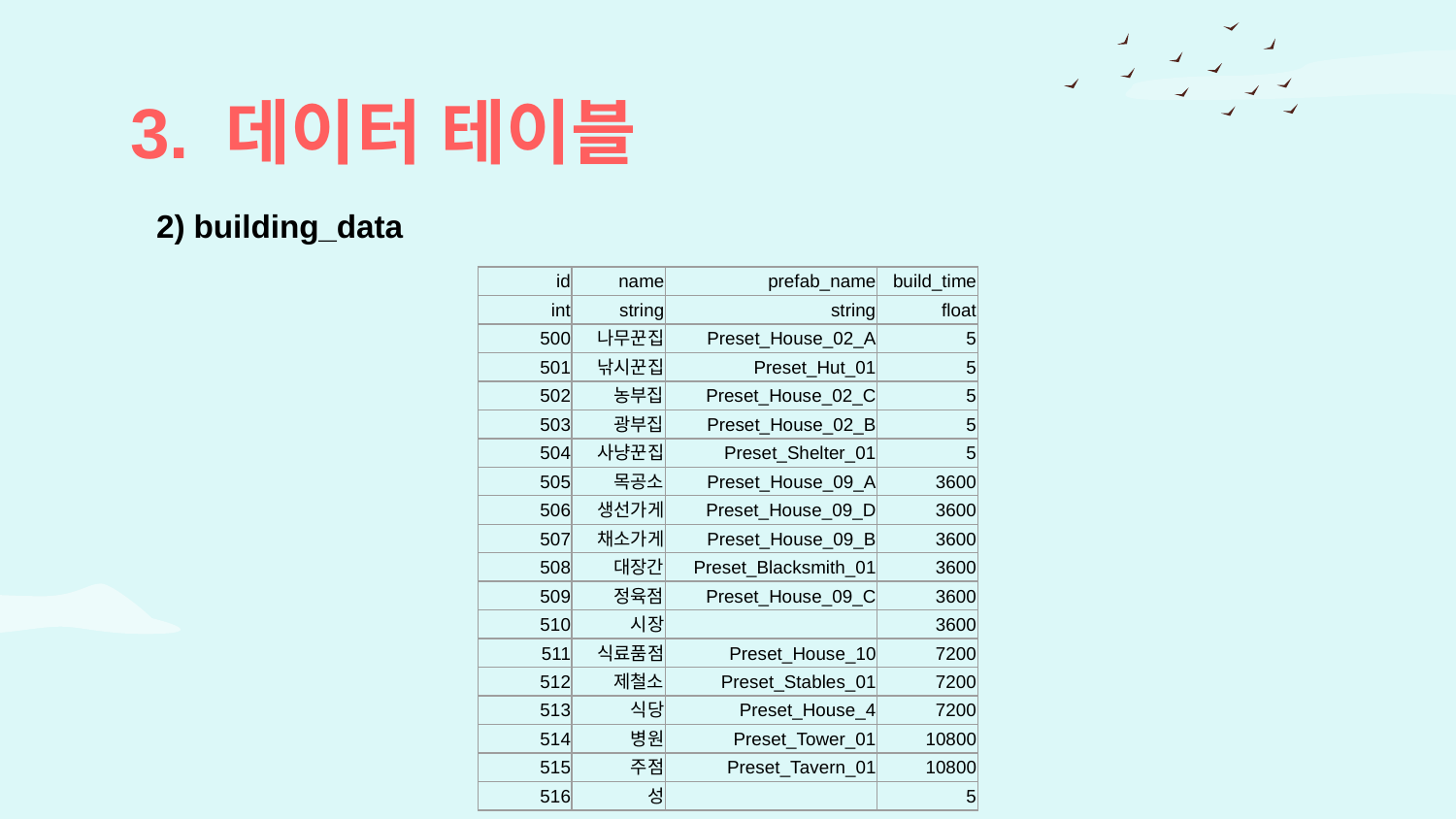

# 3. 데이터 테이블
2) building_data
| id | name | prefab\_name | build\_time |
| --- | --- | --- | --- |
| int | string | string | float |
| 500 | 나무꾼집 | Preset\_House\_02\_A | 5 |
| 501 | 낚시꾼집 | Preset\_Hut\_01 | 5 |
| 502 | 농부집 | Preset\_House\_02\_C | 5 |
| 503 | 광부집 | Preset\_House\_02\_B | 5 |
| 504 | 사냥꾼집 | Preset\_Shelter\_01 | 5 |
| 505 | 목공소 | Preset\_House\_09\_A | 3600 |
| 506 | 생선가게 | Preset\_House\_09\_D | 3600 |
| 507 | 채소가게 | Preset\_House\_09\_B | 3600 |
| 508 | 대장간 | Preset\_Blacksmith\_01 | 3600 |
| 509 | 정육점 | Preset\_House\_09\_C | 3600 |
| 510 | 시장 |  | 3600 |
| 511 | 식료품점 | Preset\_House\_10 | 7200 |
| 512 | 제철소 | Preset\_Stables\_01 | 7200 |
| 513 | 식당 | Preset\_House\_4 | 7200 |
| 514 | 병원 | Preset\_Tower\_01 | 10800 |
| 515 | 주점 | Preset\_Tavern\_01 | 10800 |
| 516 | 성 |  | 5 |